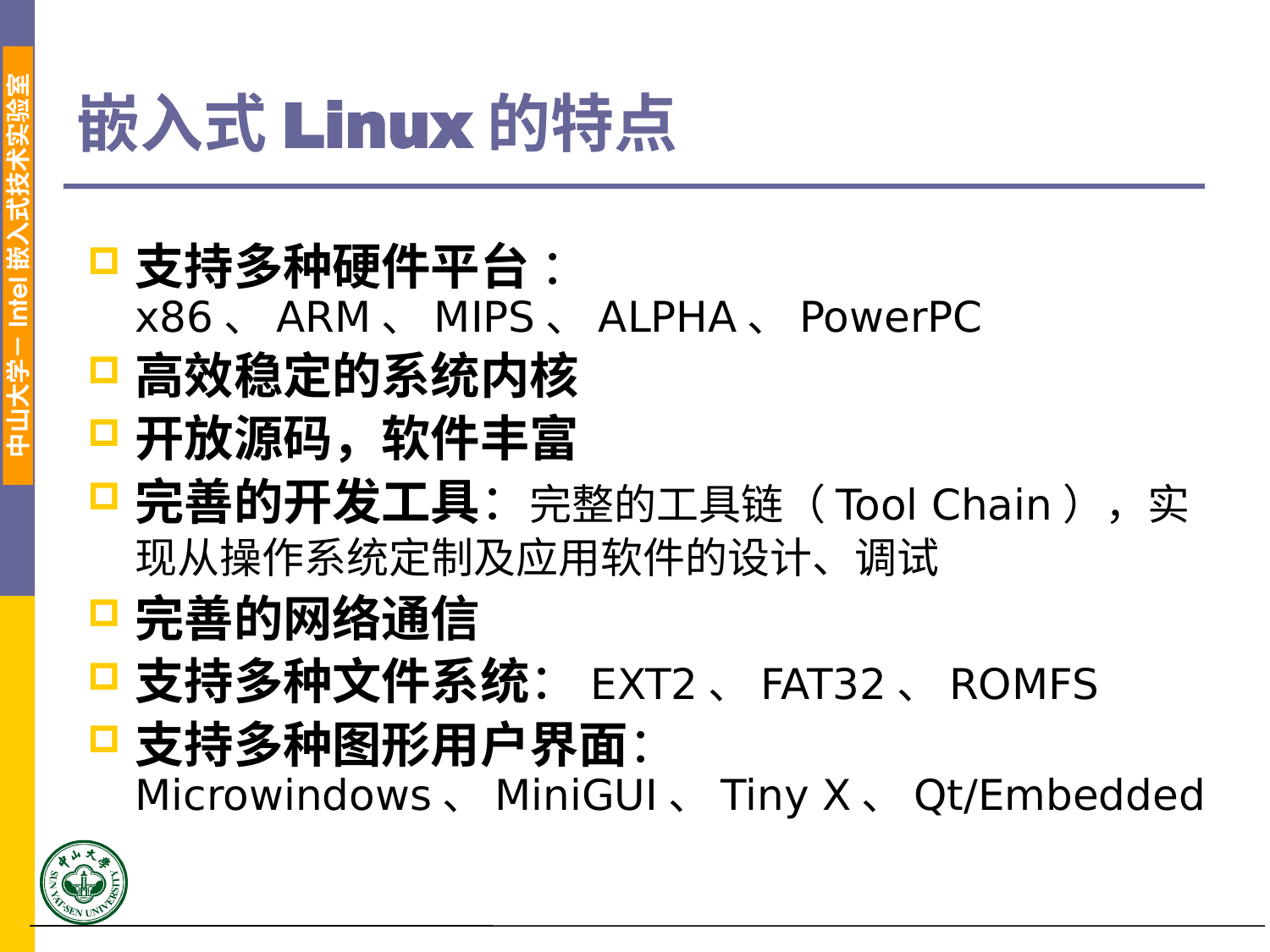

# 嵌入式Linux的特点
支持多种硬件平台 ：x86、ARM、MIPS、ALPHA、PowerPC
高效稳定的系统内核
开放源码，软件丰富
完善的开发工具：完整的工具链（Tool Chain），实现从操作系统定制及应用软件的设计、调试
完善的网络通信
支持多种文件系统：EXT2、FAT32、ROMFS
支持多种图形用户界面：Microwindows、MiniGUI、Tiny X、Qt/Embedded